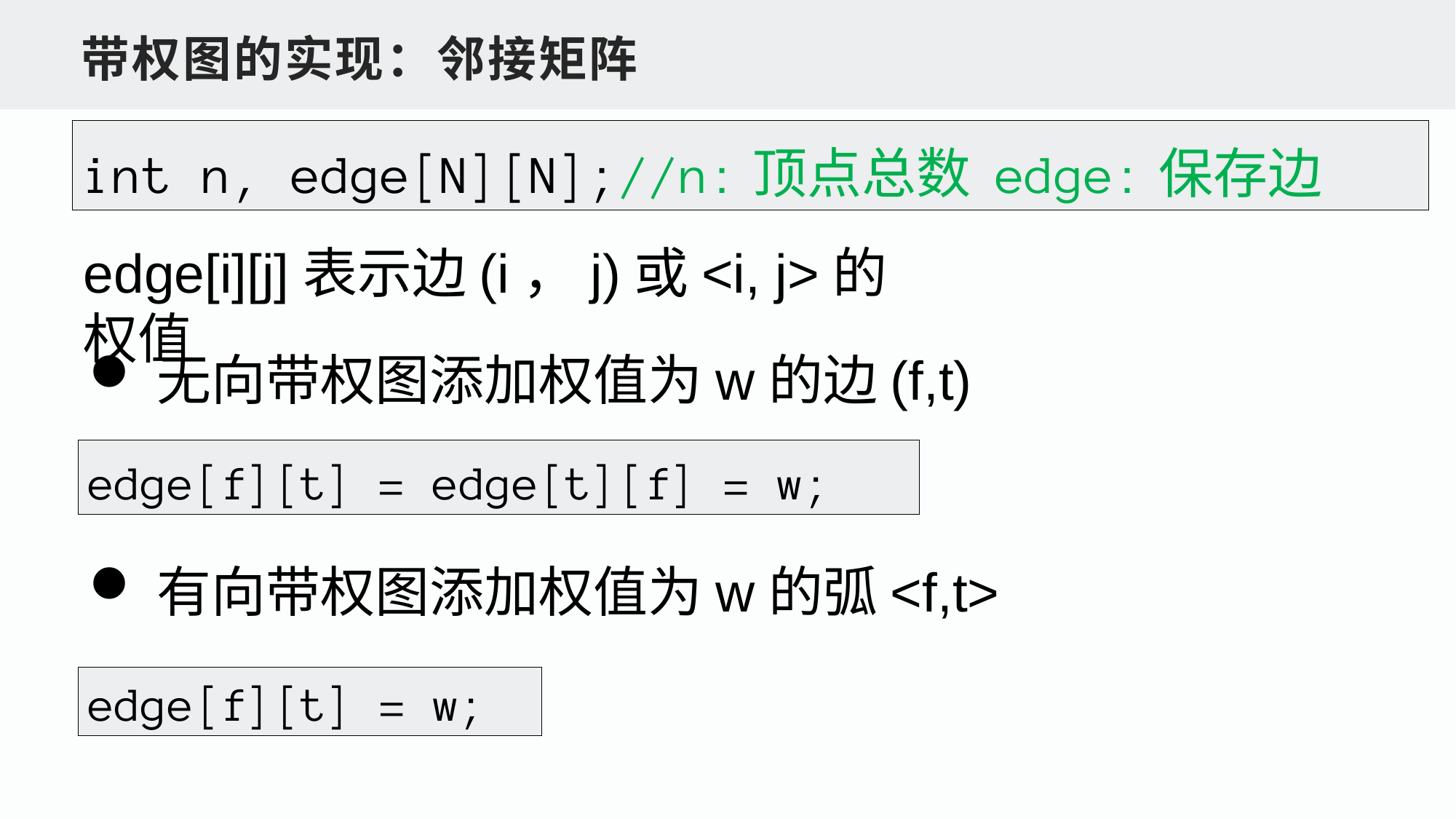

带权图的实现：邻接矩阵
int n, edge[N][N];//n:顶点总数 edge:保存边
edge[i][j]表示边(i，j)或<i, j>的权值
无向带权图添加权值为w的边(f,t)
edge[f][t] = edge[t][f] = w;
有向带权图添加权值为w的弧<f,t>
edge[f][t] = w;
6